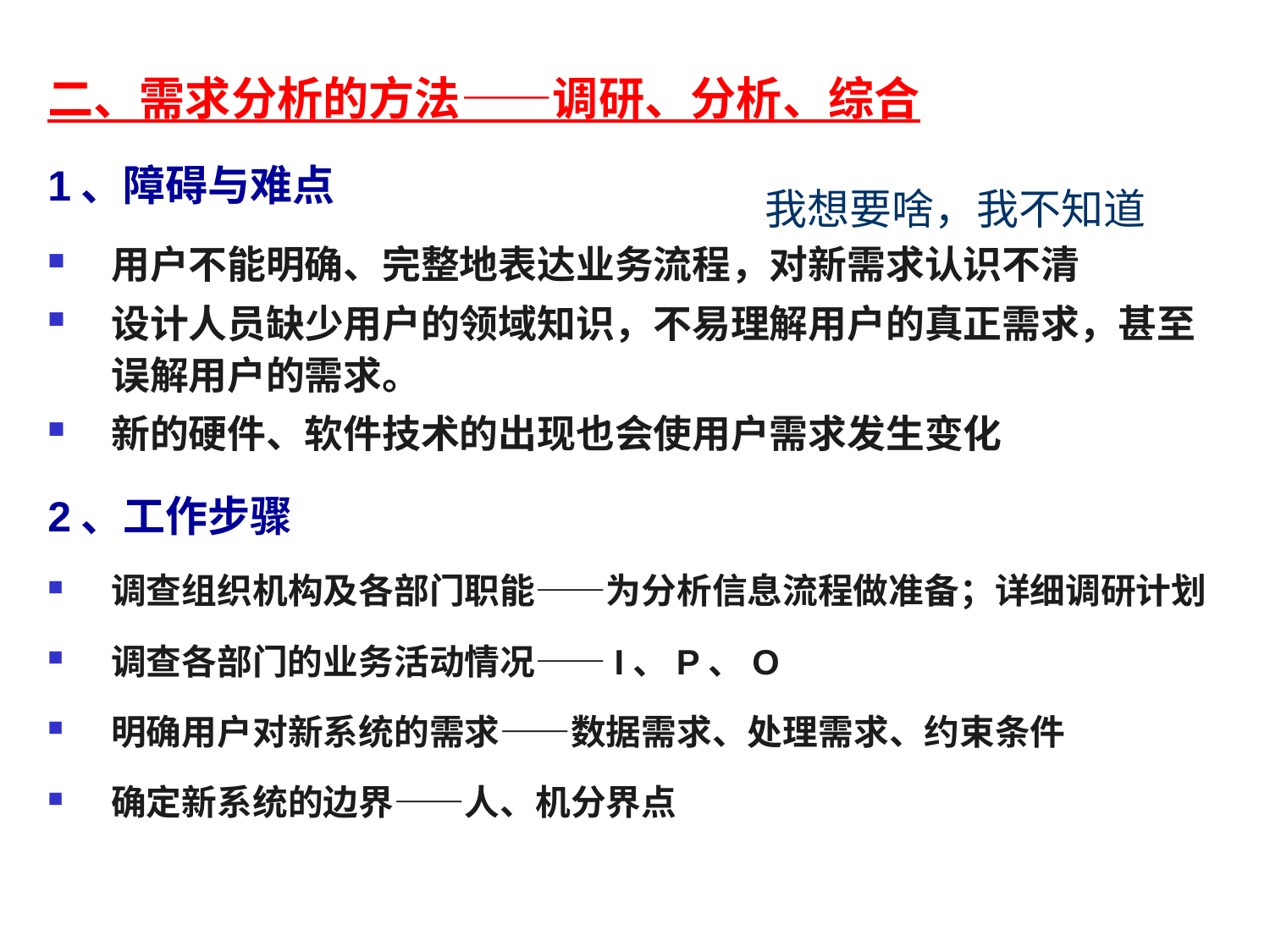

二、需求分析的方法——调研、分析、综合
1、障碍与难点
用户不能明确、完整地表达业务流程，对新需求认识不清
设计人员缺少用户的领域知识，不易理解用户的真正需求，甚至误解用户的需求。
新的硬件、软件技术的出现也会使用户需求发生变化
2、工作步骤
调查组织机构及各部门职能——为分析信息流程做准备；详细调研计划
调查各部门的业务活动情况——I、P、O
明确用户对新系统的需求——数据需求、处理需求、约束条件
确定新系统的边界——人、机分界点
我想要啥，我不知道